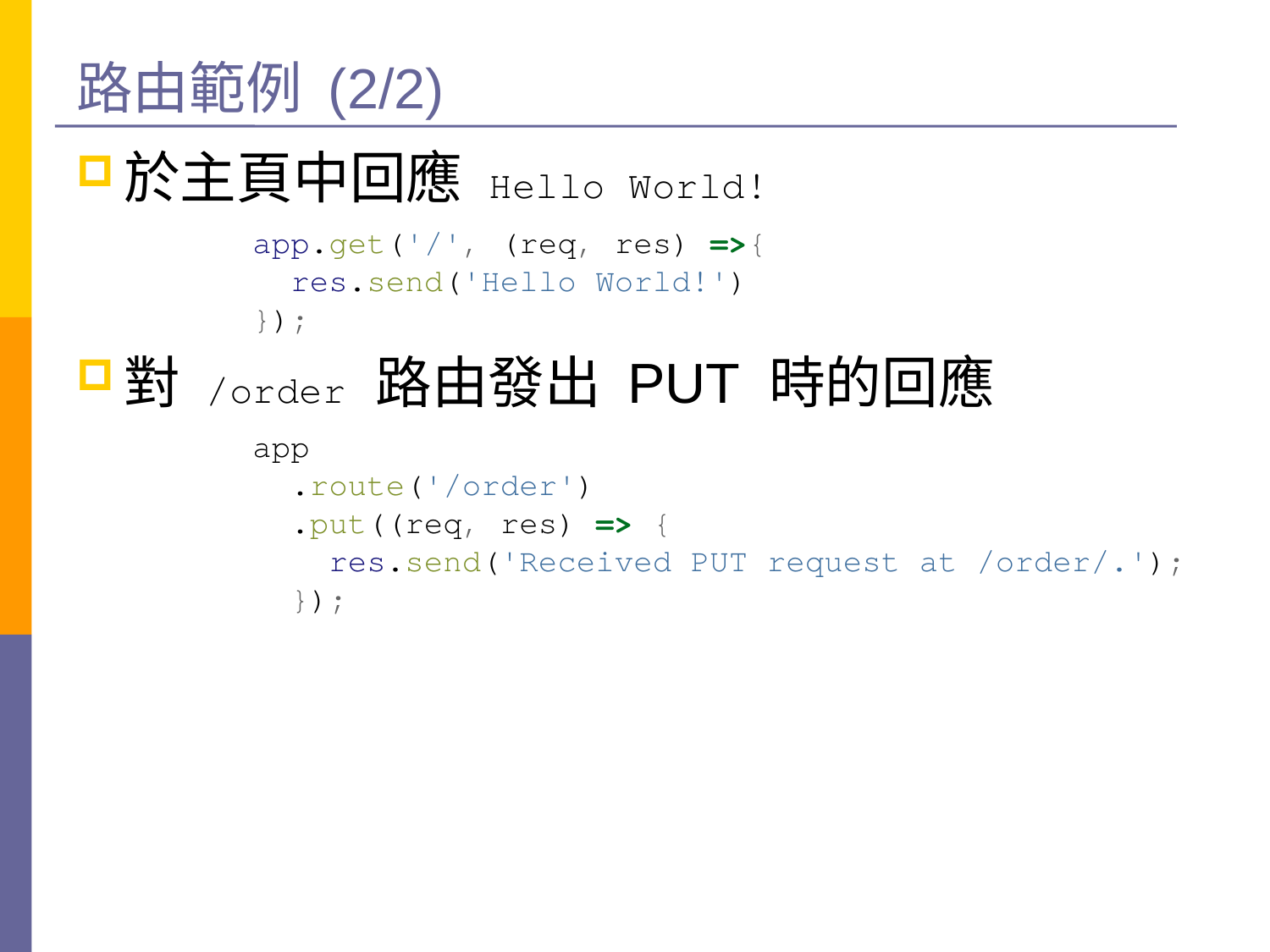

# 路由範例 (2/2)
於主頁中回應 Hello World!
app.get('/', (req, res) =>{
  res.send('Hello World!')
});
對 /order 路由發出 PUT 時的回應
app
  .route('/order')
  .put((req, res) => {
    res.send('Received PUT request at /order/.');
  });